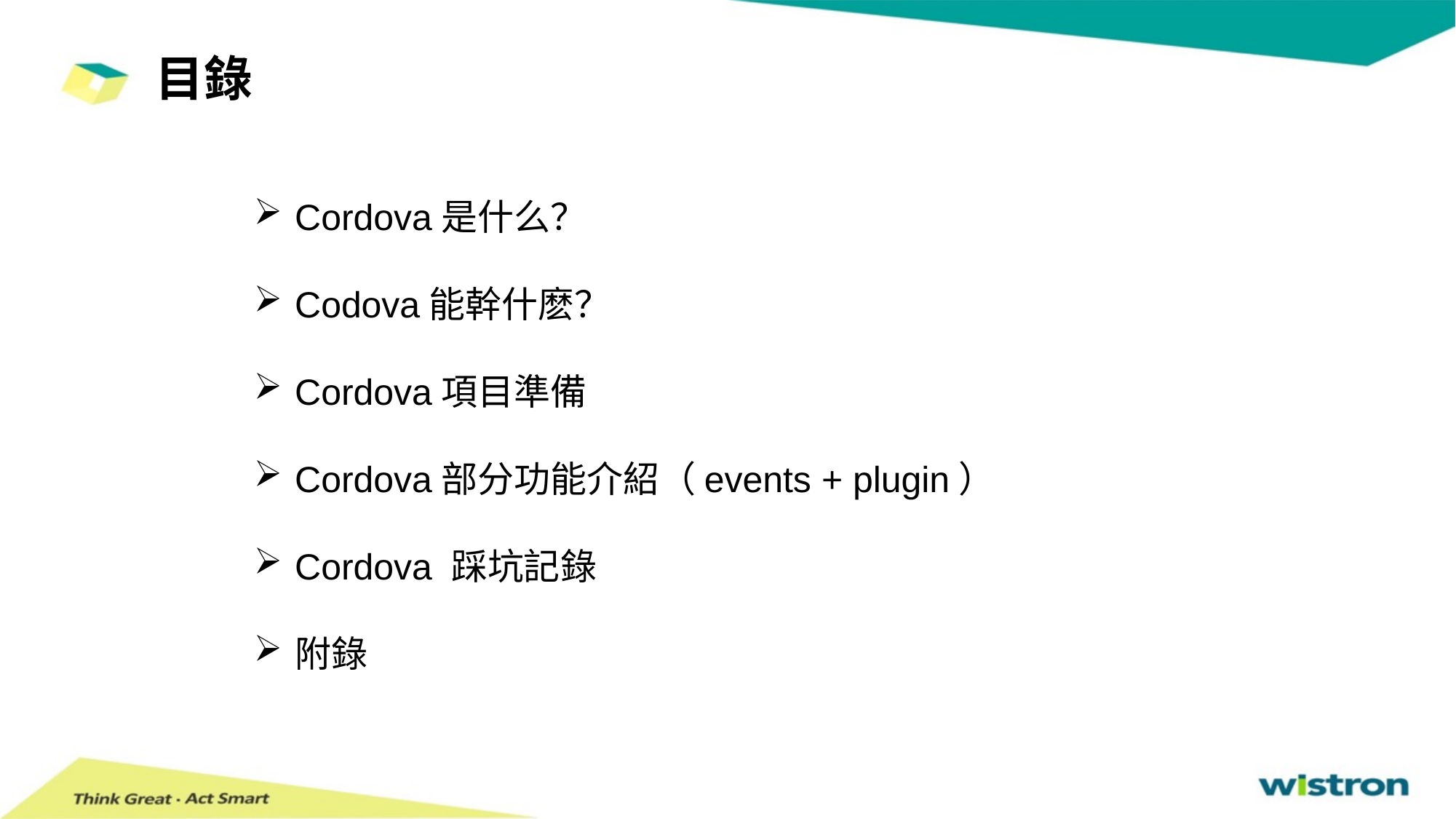

目錄
Cordova是什么？
Codova能幹什麽？
Cordova項目準備
Cordova部分功能介紹（events + plugin）
Cordova 踩坑記錄
附錄